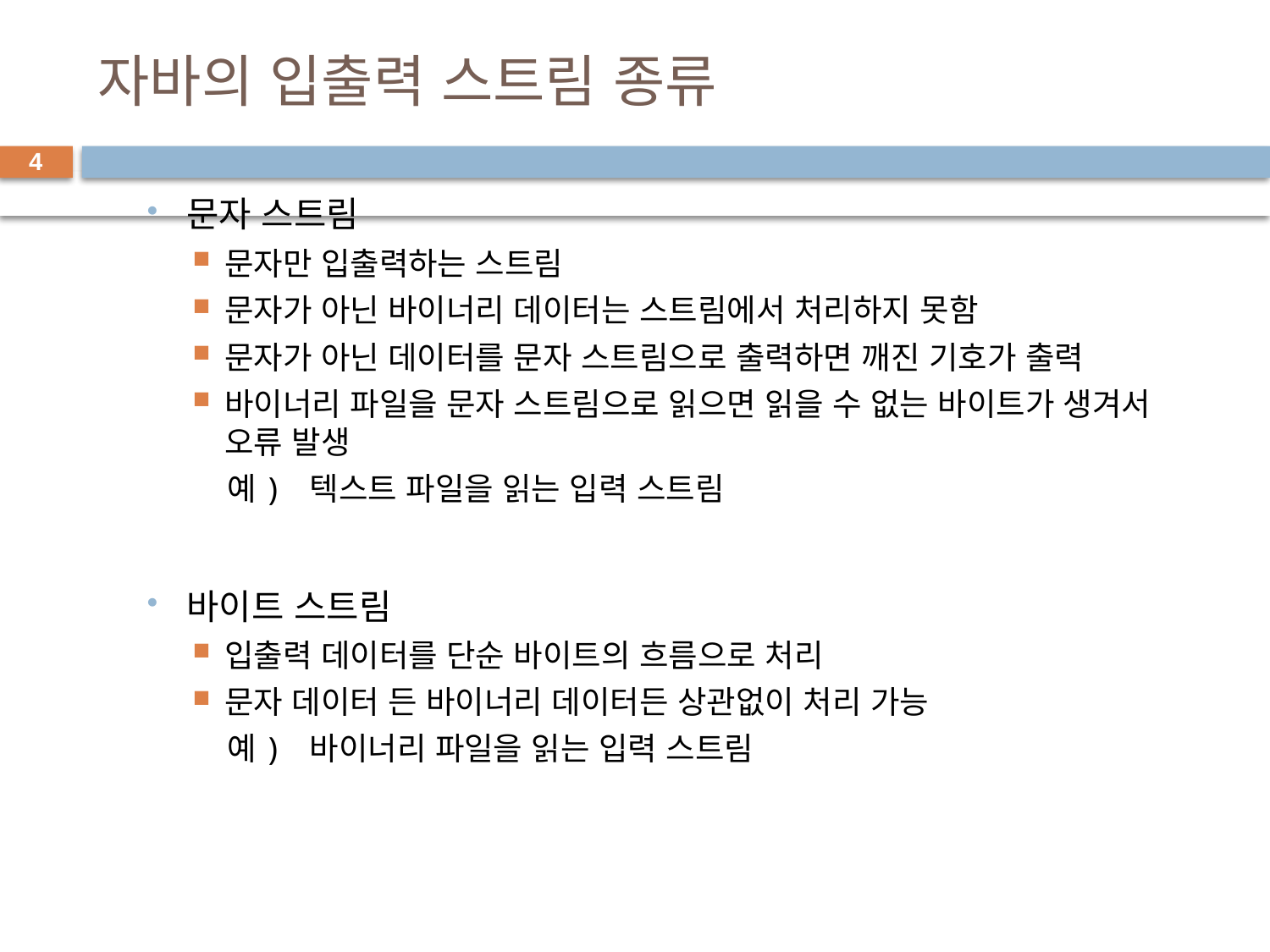

# 자바의 입출력 스트림 종류
4
문자 스트림
문자만 입출력하는 스트림
문자가 아닌 바이너리 데이터는 스트림에서 처리하지 못함
문자가 아닌 데이터를 문자 스트림으로 출력하면 깨진 기호가 출력
바이너리 파일을 문자 스트림으로 읽으면 읽을 수 없는 바이트가 생겨서 오류 발생
   예) 텍스트 파일을 읽는 입력 스트림

바이트 스트림
입출력 데이터를 단순 바이트의 흐름으로 처리
문자 데이터 든 바이너리 데이터든 상관없이 처리 가능
   예) 바이너리 파일을 읽는 입력 스트림